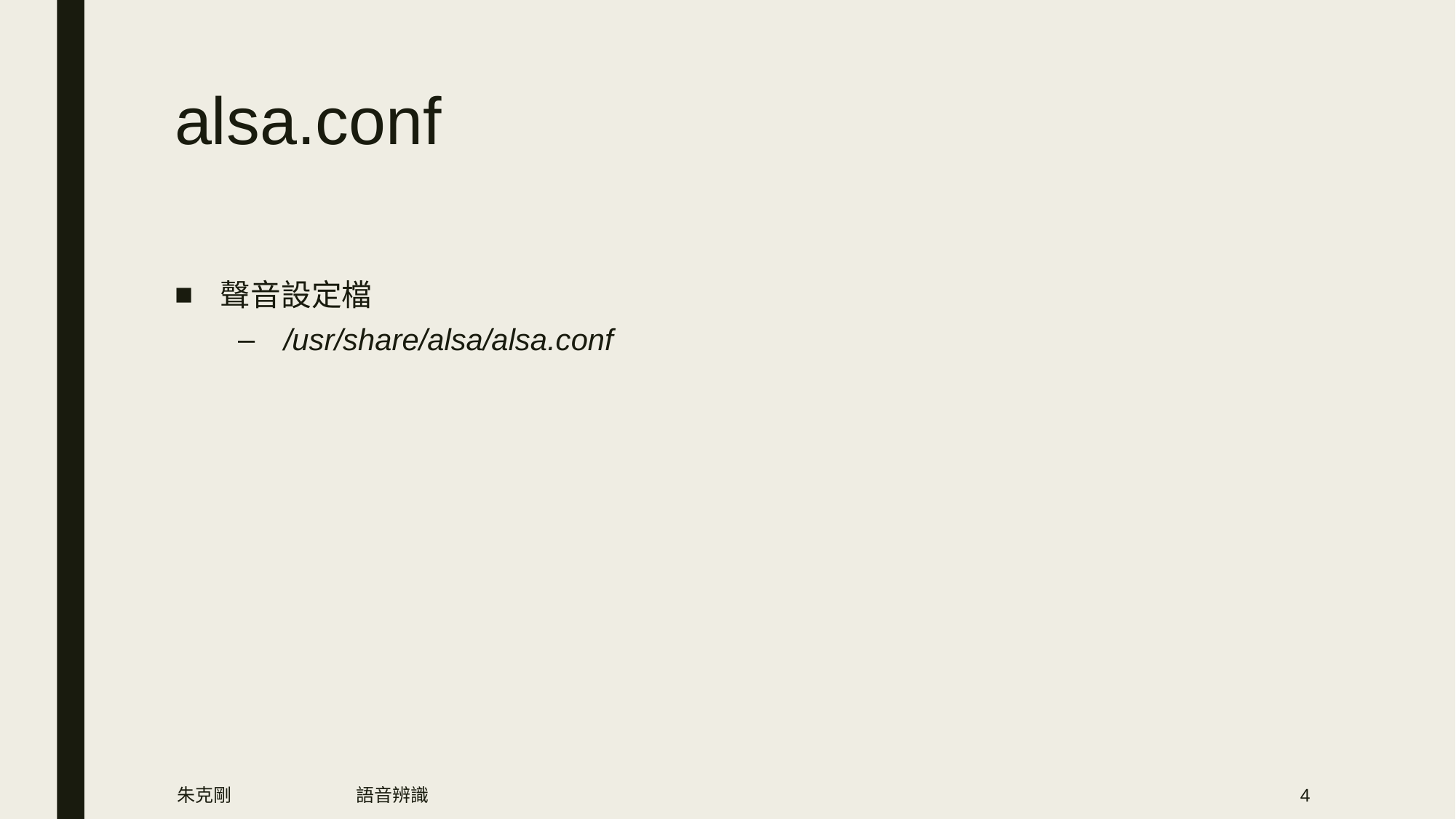

# alsa.conf
聲音設定檔
/usr/share/alsa/alsa.conf
朱克剛
語音辨識
4